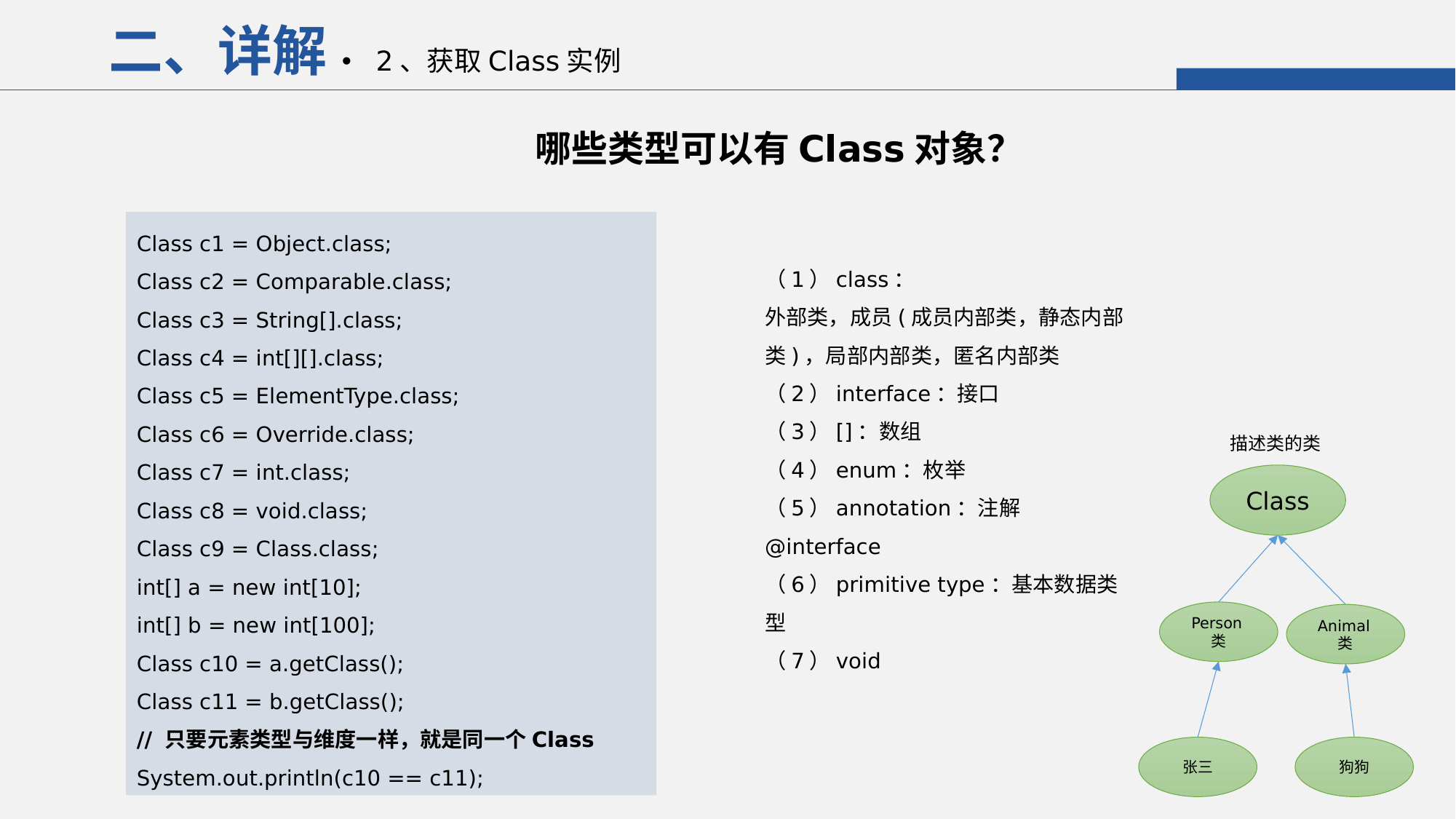

二、详解
2、获取Class实例
哪些类型可以有Class对象？
Class c1 = Object.class;
Class c2 = Comparable.class;
Class c3 = String[].class;
Class c4 = int[][].class;
Class c5 = ElementType.class;
Class c6 = Override.class;
Class c7 = int.class;
Class c8 = void.class;
Class c9 = Class.class;
int[] a = new int[10];
int[] b = new int[100];
Class c10 = a.getClass();
Class c11 = b.getClass();
// 只要元素类型与维度一样，就是同一个Class
System.out.println(c10 == c11);
（1）class：
外部类，成员(成员内部类，静态内部类)，局部内部类，匿名内部类
（2）interface：接口
（3）[]：数组
（4）enum：枚举
（5）annotation：注解@interface
（6）primitive type：基本数据类型
（7）void
描述类的类
Class
Person类
Animal类
张三
狗狗